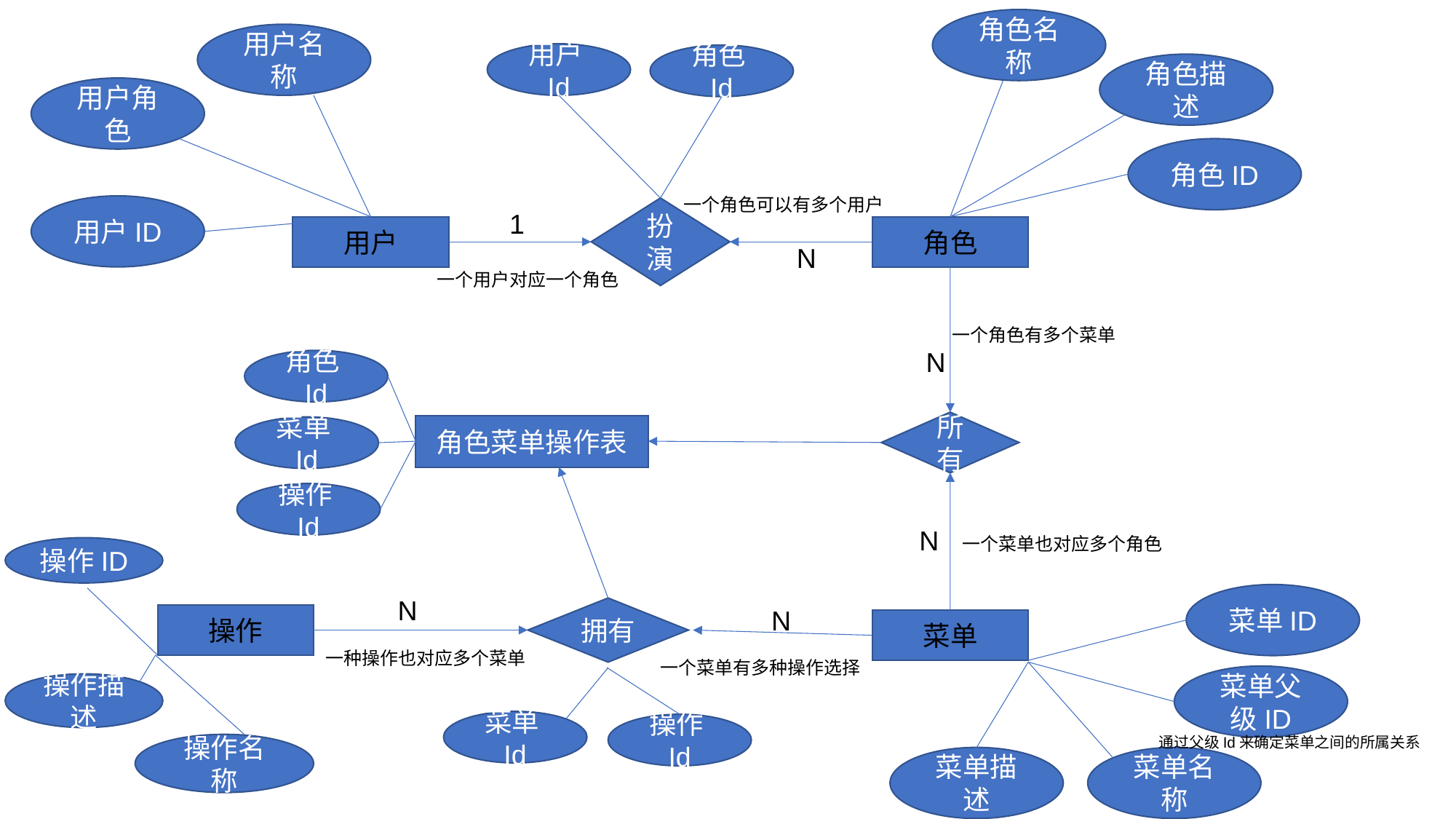

角色名称
用户名称
用户Id
角色Id
角色描述
用户角色
角色ID
一个角色可以有多个用户
用户ID
扮演
1
用户
角色
N
一个用户对应一个角色
一个角色有多个菜单
N
角色Id
所有
角色菜单操作表
菜单Id
操作Id
N
一个菜单也对应多个角色
操作ID
菜单ID
N
拥有
N
操作
菜单
一种操作也对应多个菜单
一个菜单有多种操作选择
菜单父级ID
操作描述
菜单Id
操作Id
通过父级Id来确定菜单之间的所属关系
操作名称
菜单名称
菜单描述